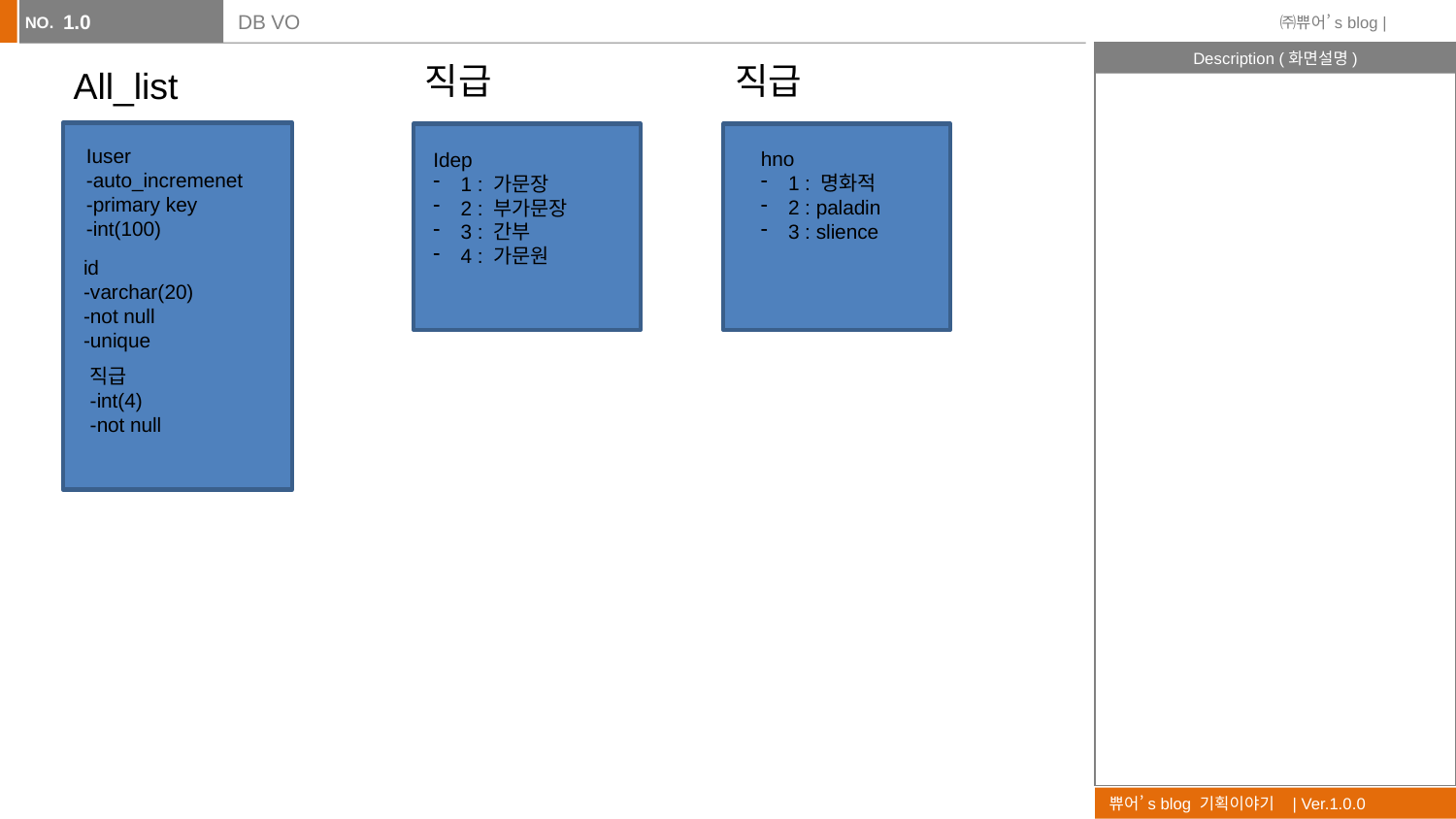

1.0
# DB VO
직급
직급
All_list

Iuser
-auto_incremenet
-primary key
-int(100)
Idep
1 : 가문장
2 : 부가문장
3 : 간부
4 : 가문원
hno
1 : 명화적
2 : paladin
3 : slience
id
-varchar(20)
-not null
-unique
직급
-int(4)
-not null